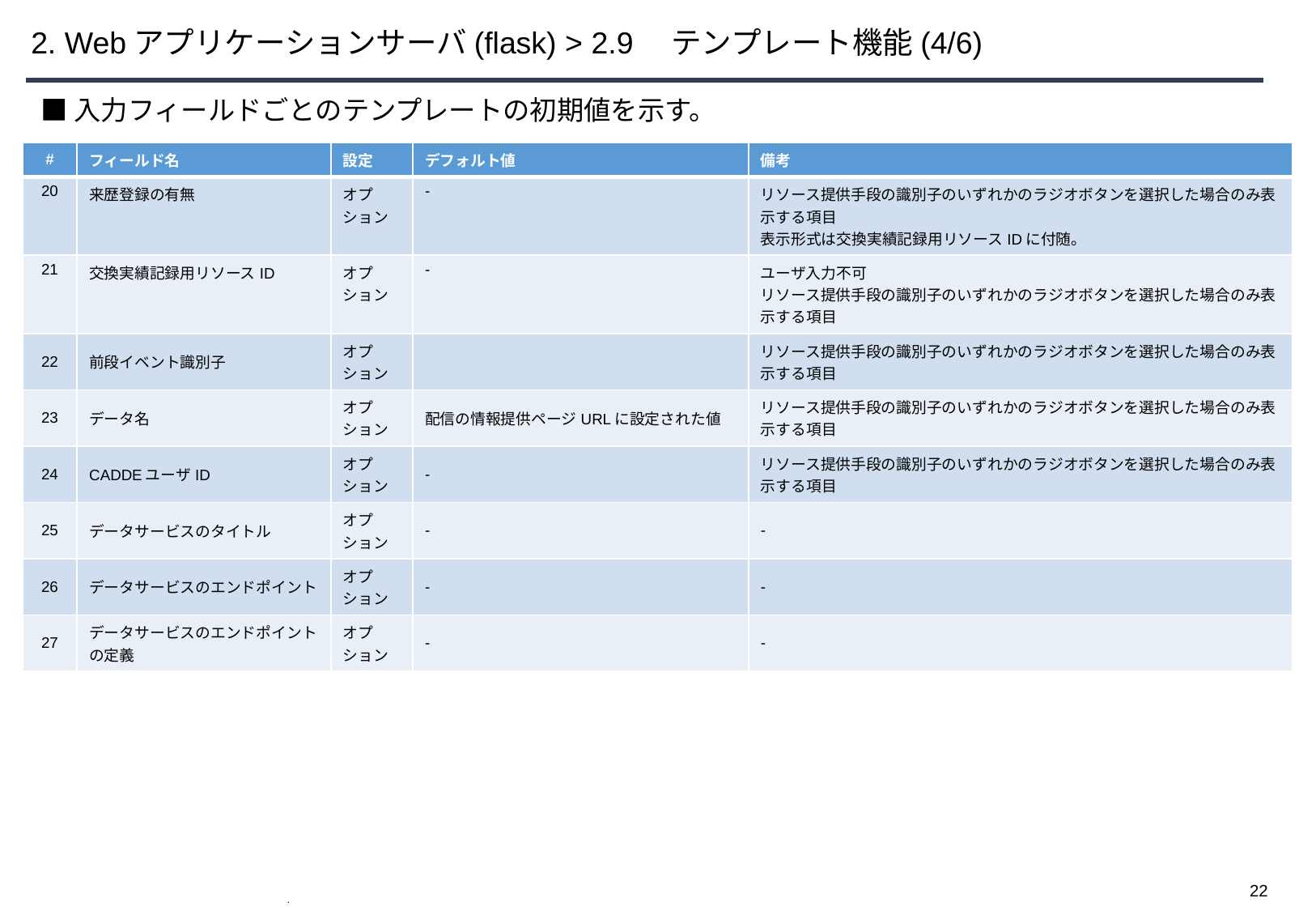

# 2. Webアプリケーションサーバ(flask) > 2.9　テンプレート機能(4/6)
■入力フィールドごとのテンプレートの初期値を示す。
| # | フィールド名 | 設定 | デフォルト値 | 備考 |
| --- | --- | --- | --- | --- |
| 20 | 来歴登録の有無 | オプション | - | リソース提供手段の識別子のいずれかのラジオボタンを選択した場合のみ表示する項目 表示形式は交換実績記録用リソースIDに付随。 |
| 21 | 交換実績記録用リソースID | オプション | - | ユーザ入力不可 リソース提供手段の識別子のいずれかのラジオボタンを選択した場合のみ表示する項目 |
| 22 | 前段イベント識別子 | オプション |  | リソース提供手段の識別子のいずれかのラジオボタンを選択した場合のみ表示する項目 |
| 23 | データ名 | オプション | 配信の情報提供ページURLに設定された値 | リソース提供手段の識別子のいずれかのラジオボタンを選択した場合のみ表示する項目 |
| 24 | CADDEユーザID | オプション | - | リソース提供手段の識別子のいずれかのラジオボタンを選択した場合のみ表示する項目 |
| 25 | データサービスのタイトル | オプション | - | - |
| 26 | データサービスのエンドポイント | オプション | - | - |
| 27 | データサービスのエンドポイントの定義 | オプション | - | - |